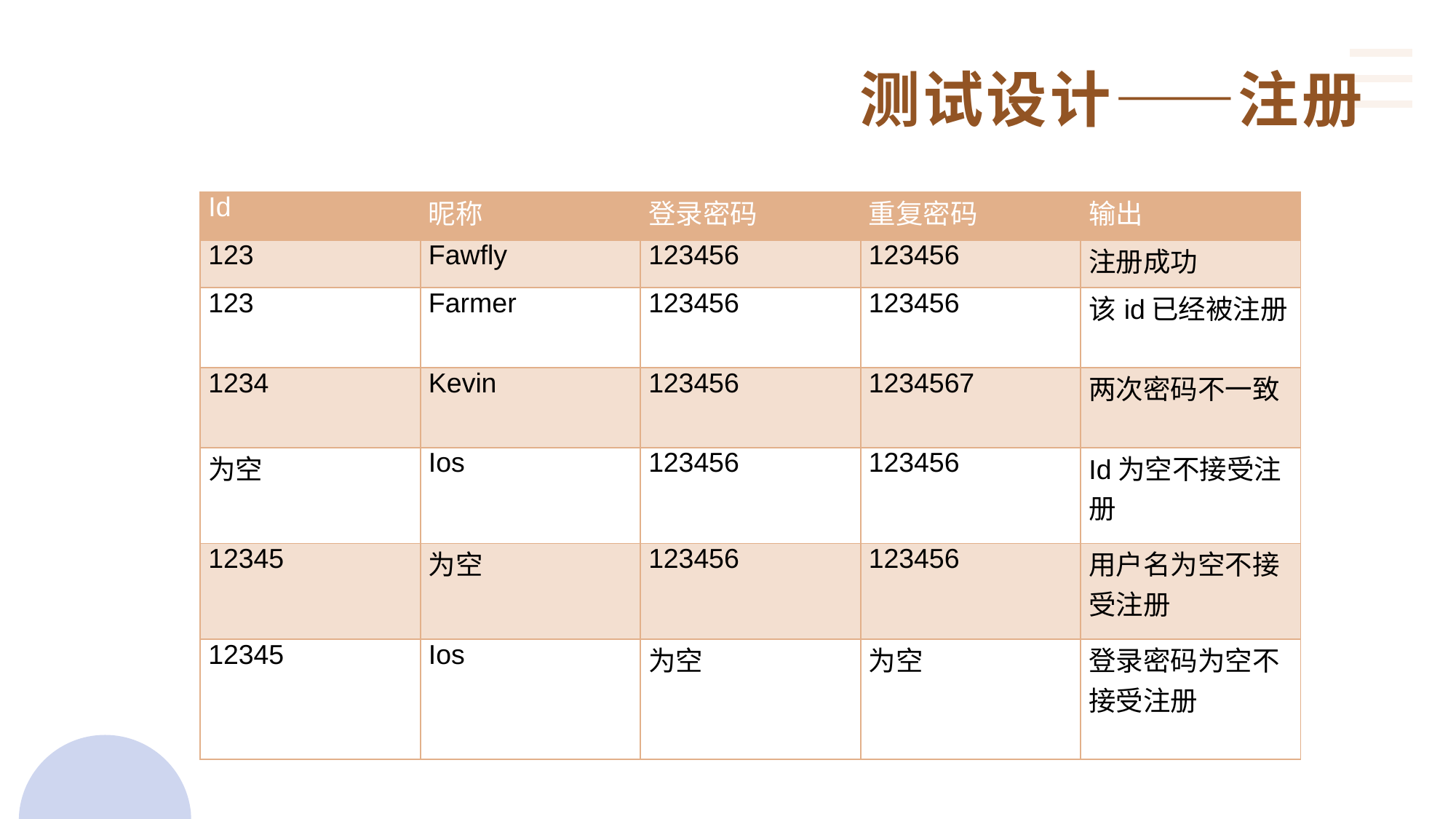

测试设计——注册
| Id | 昵称 | 登录密码 | 重复密码 | 输出 |
| --- | --- | --- | --- | --- |
| 123 | Fawfly | 123456 | 123456 | 注册成功 |
| 123 | Farmer | 123456 | 123456 | 该id已经被注册 |
| 1234 | Kevin | 123456 | 1234567 | 两次密码不一致 |
| 为空 | Ios | 123456 | 123456 | Id为空不接受注册 |
| 12345 | 为空 | 123456 | 123456 | 用户名为空不接受注册 |
| 12345 | Ios | 为空 | 为空 | 登录密码为空不接受注册 |